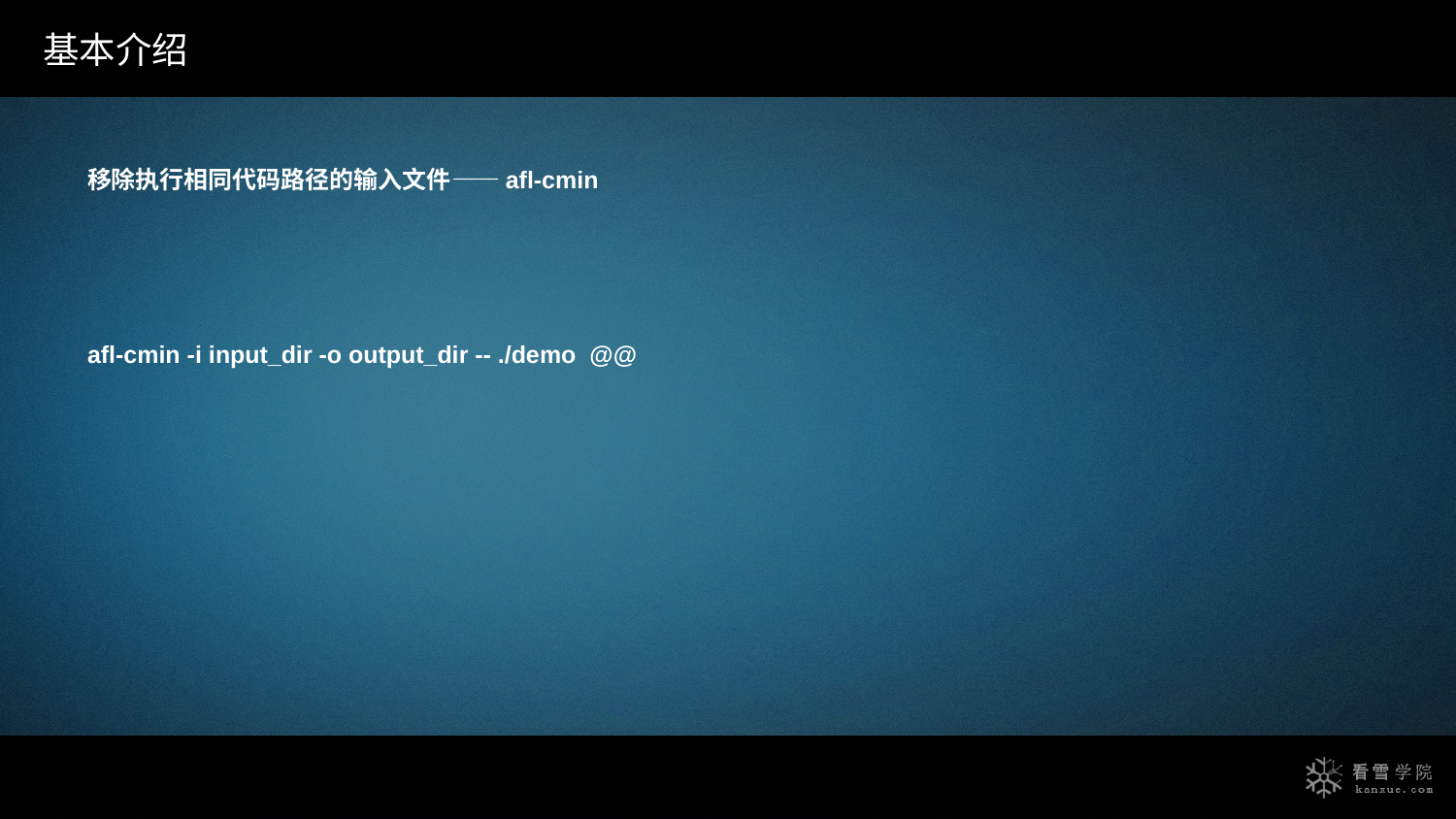

基本介绍
移除执行相同代码路径的输入文件——afl-cmin

afl-cmin -i input_dir -o output_dir -- ./demo  @@